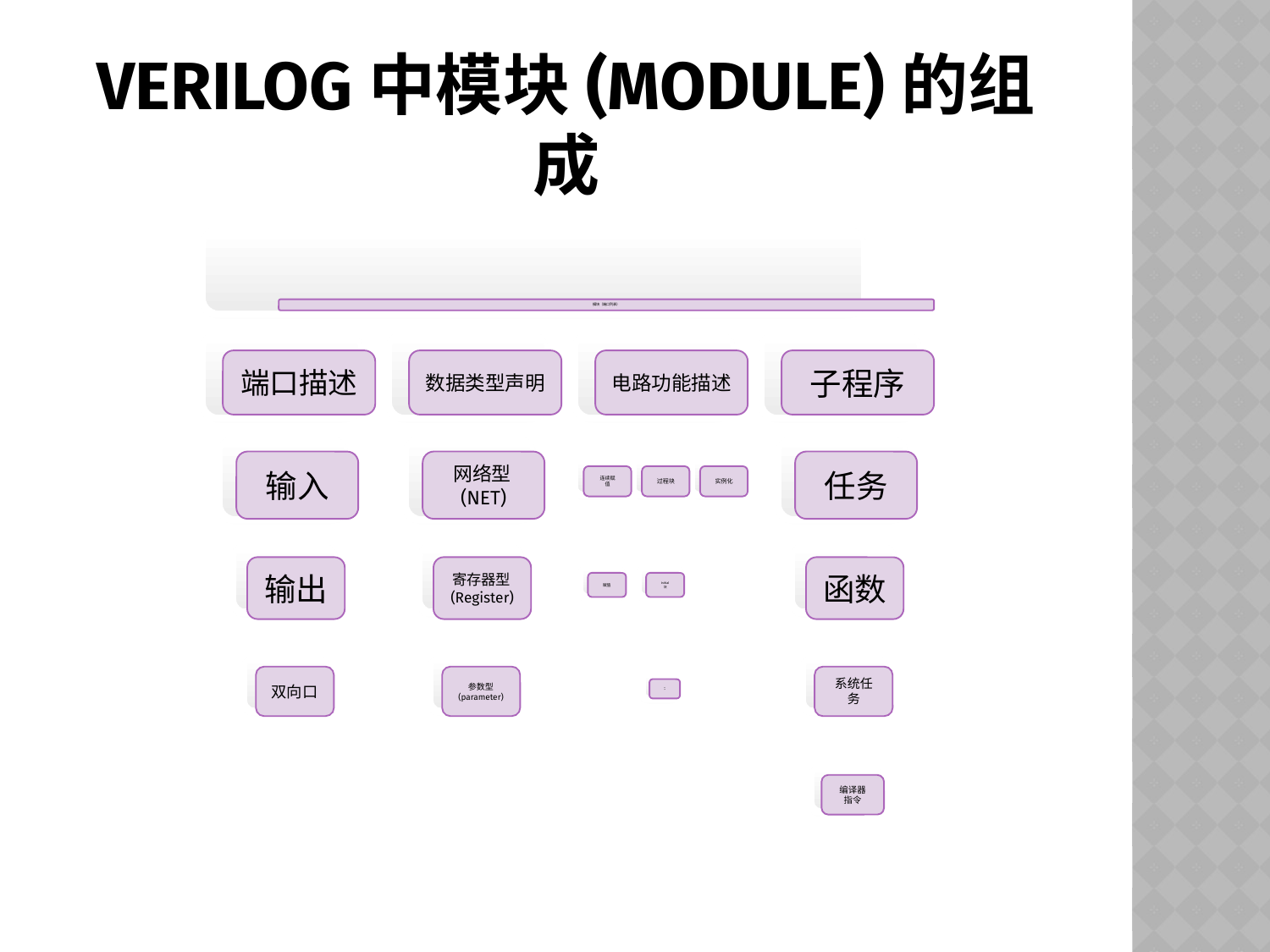

# Verilog中模块(Module)的组成
模块（端口列表）
电路功能描述
端口描述
数据类型声明
输入
输出
双向口
网络型(NET)
寄存器型(Register)
参数型(parameter)
连续赋值
赋值
过程块
Initial块
Always块
子程序
任务
函数
系统任务
编译器指令
实例化